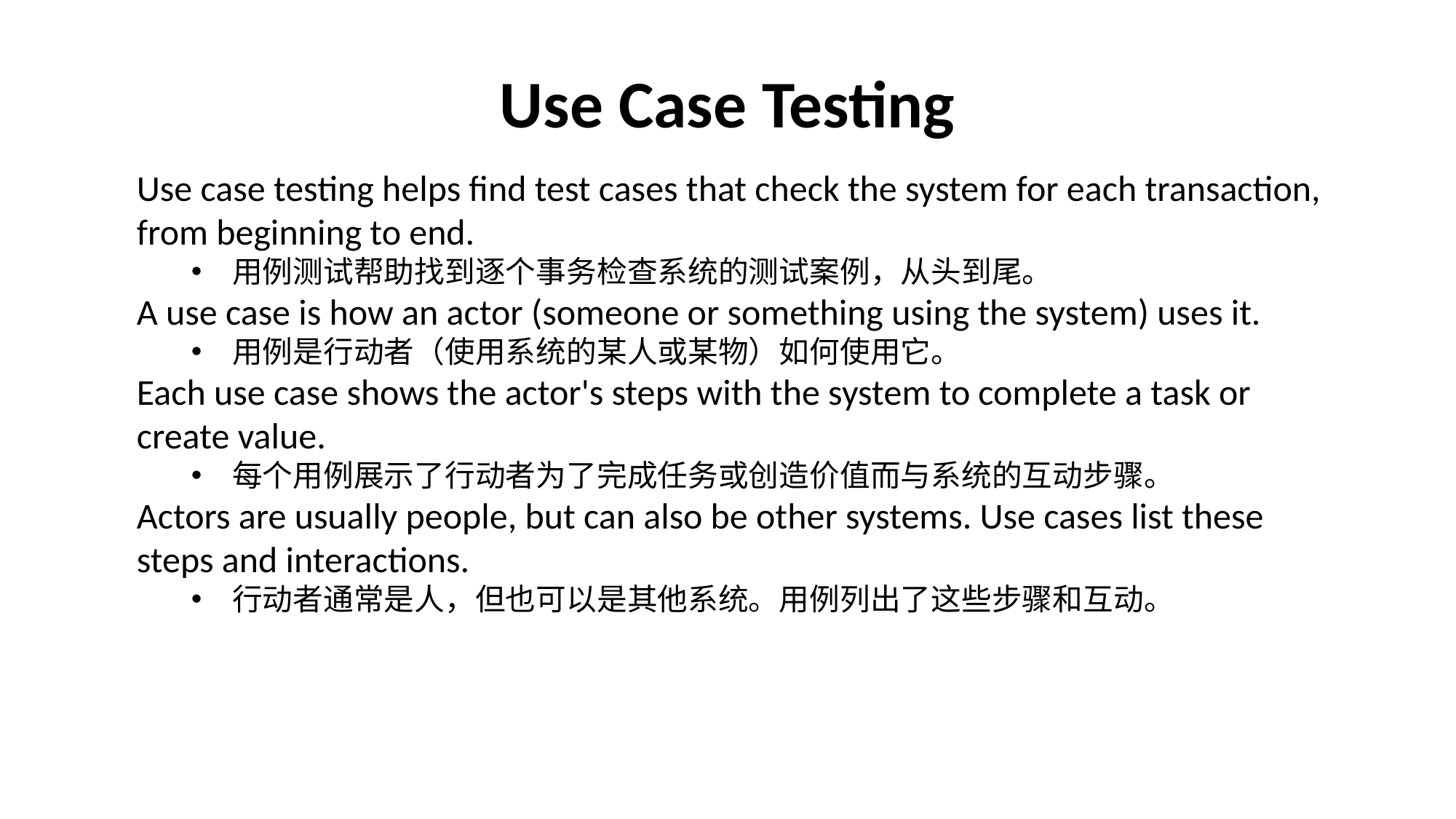

# Use Case Testing
Use case testing helps find test cases that check the system for each transaction, from beginning to end.
用例测试帮助找到逐个事务检查系统的测试案例，从头到尾。
A use case is how an actor (someone or something using the system) uses it.
用例是行动者（使用系统的某人或某物）如何使用它。
Each use case shows the actor's steps with the system to complete a task or create value.
每个用例展示了行动者为了完成任务或创造价值而与系统的互动步骤。
Actors are usually people, but can also be other systems. Use cases list these steps and interactions.
行动者通常是人，但也可以是其他系统。用例列出了这些步骤和互动。